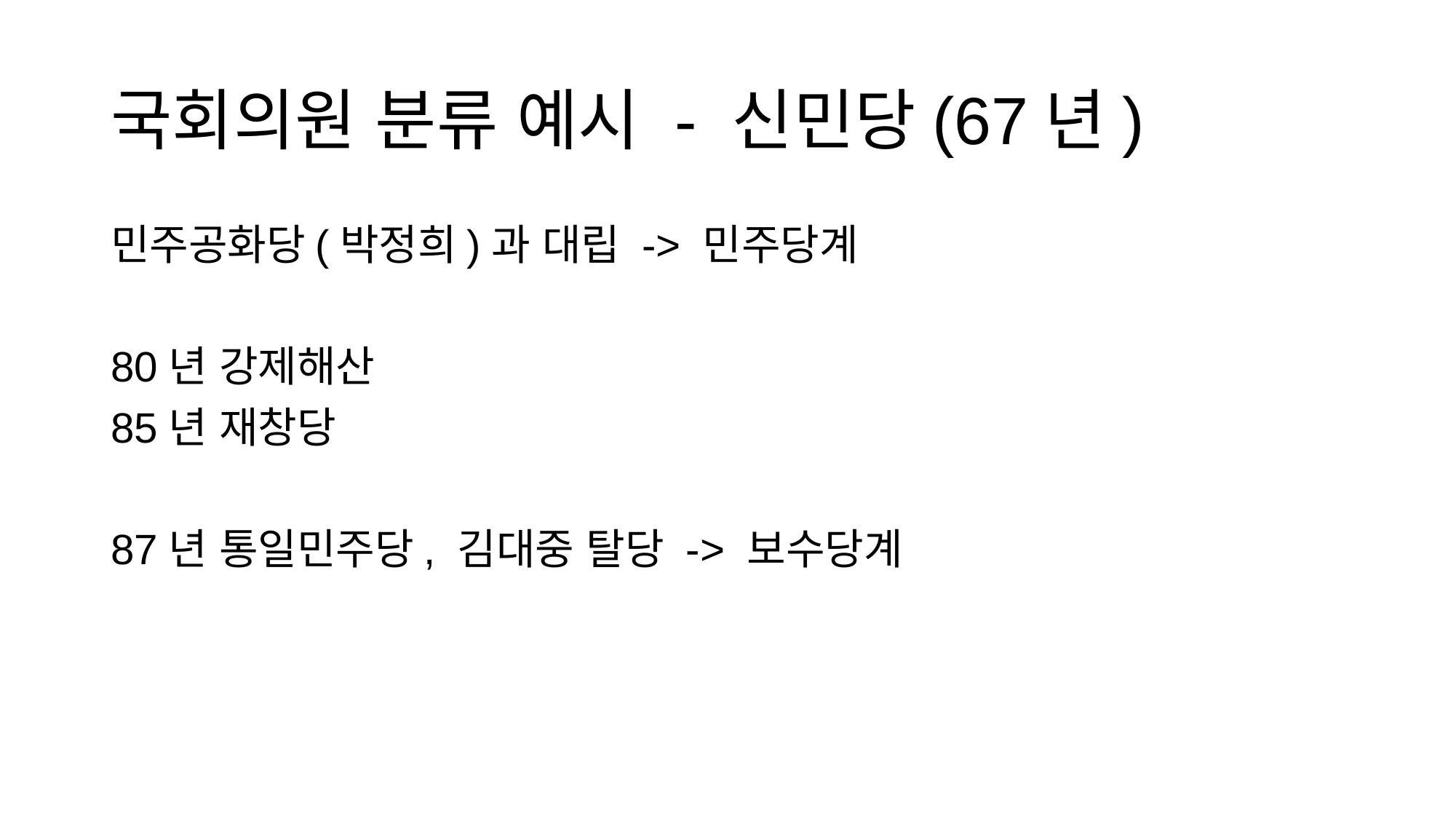

# 국회의원 분류 예시 - 신민당(67년)
민주공화당(박정희)과 대립 -> 민주당계

80년 강제해산
85년 재창당

87년 통일민주당, 김대중 탈당 -> 보수당계